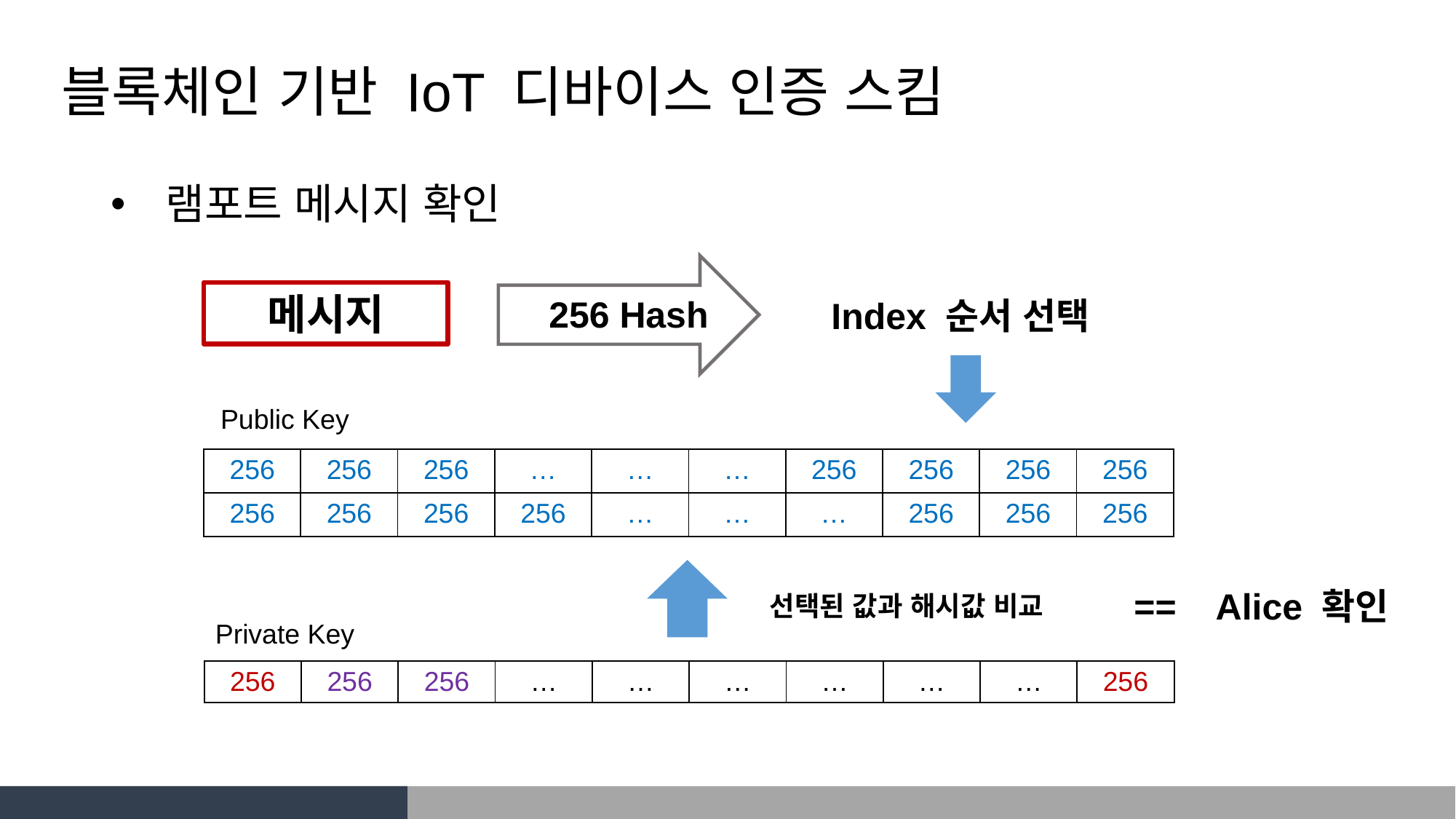

블록체인 기반 IoT 디바이스 인증 스킴
램포트 메시지 확인

메시지
256 Hash
Index 순서 선택

Public Key
| 256 | 256 | 256 | … | … | … | 256 | 256 | 256 | 256 |
| --- | --- | --- | --- | --- | --- | --- | --- | --- | --- |
| 256 | 256 | 256 | 256 | … | … | … | 256 | 256 | 256 |

==    Alice 확인
선택된 값과 해시값 비교
Private Key
| 256 | 256 | 256 | … | … | … | … | … | … | 256 |
| --- | --- | --- | --- | --- | --- | --- | --- | --- | --- |